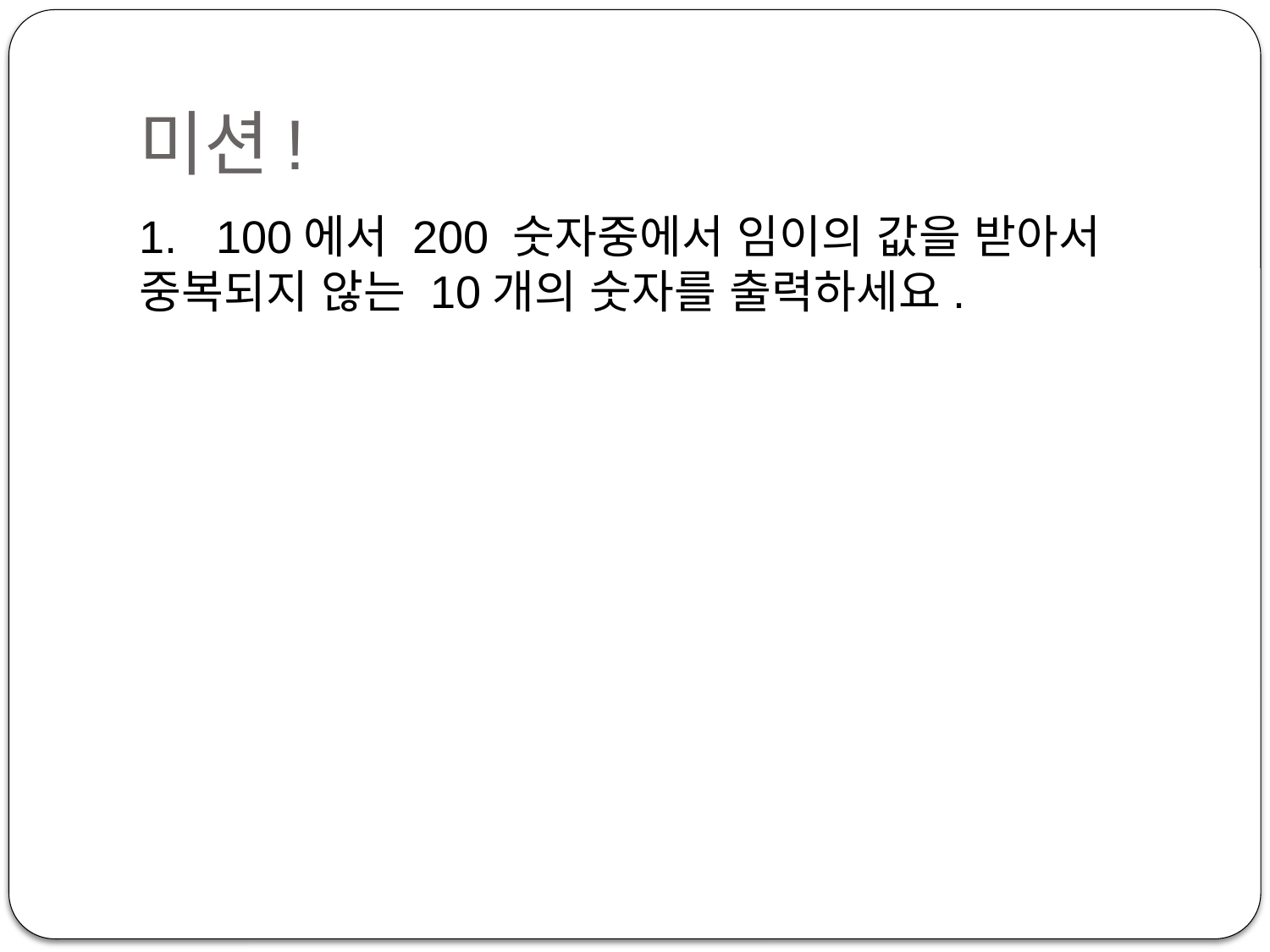

# 미션!
1.   100에서 200 숫자중에서 임이의 값을 받아서 중복되지 않는 10개의 숫자를 출력하세요.